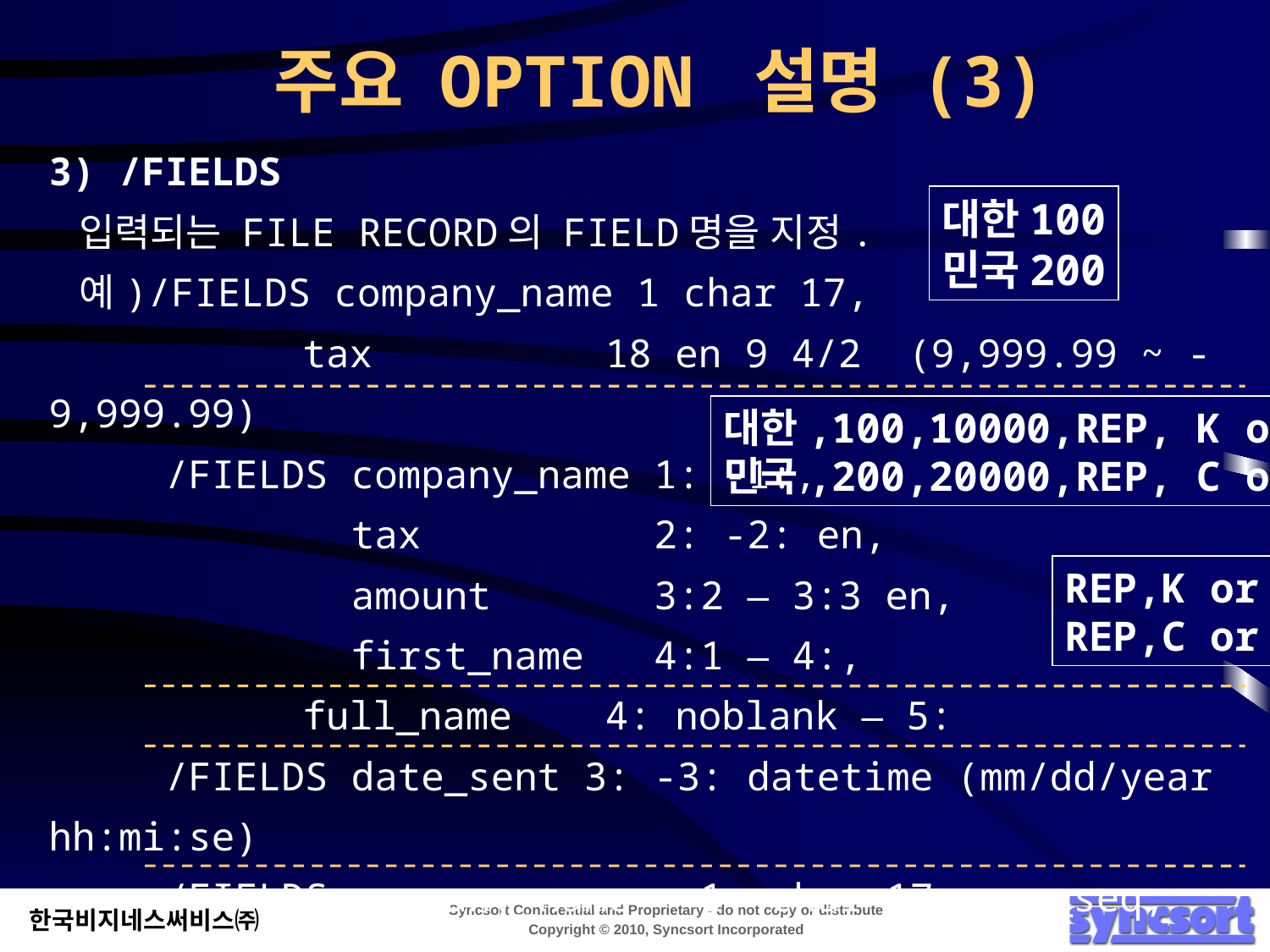

주요 OPTION 설명 (3)
3) /FIELDS
  입력되는 FILE RECORD의 FIELD명을 지정.
  예)/FIELDS company_name 1 char 17,
		tax          18 en 9 4/2  (9,999.99 ~ -9,999.99)
     /FIELDS company_name 1: -1:,
             tax          2: -2: en,
             amount       3:2 – 3:3 en,
             first_name   4:1 – 4:,
		full_name    4: noblank – 5:
     /FIELDS date_sent 3: -3: datetime (mm/dd/year hh:mi:se)
     /FIELDS company_name   1  char 17 user_seq,
		on_off		17b4 bit 4
대한100
민국200

대한,100,10000,REP, K or
민국,200,20000,REP, C or
REP,K or
REP,C or